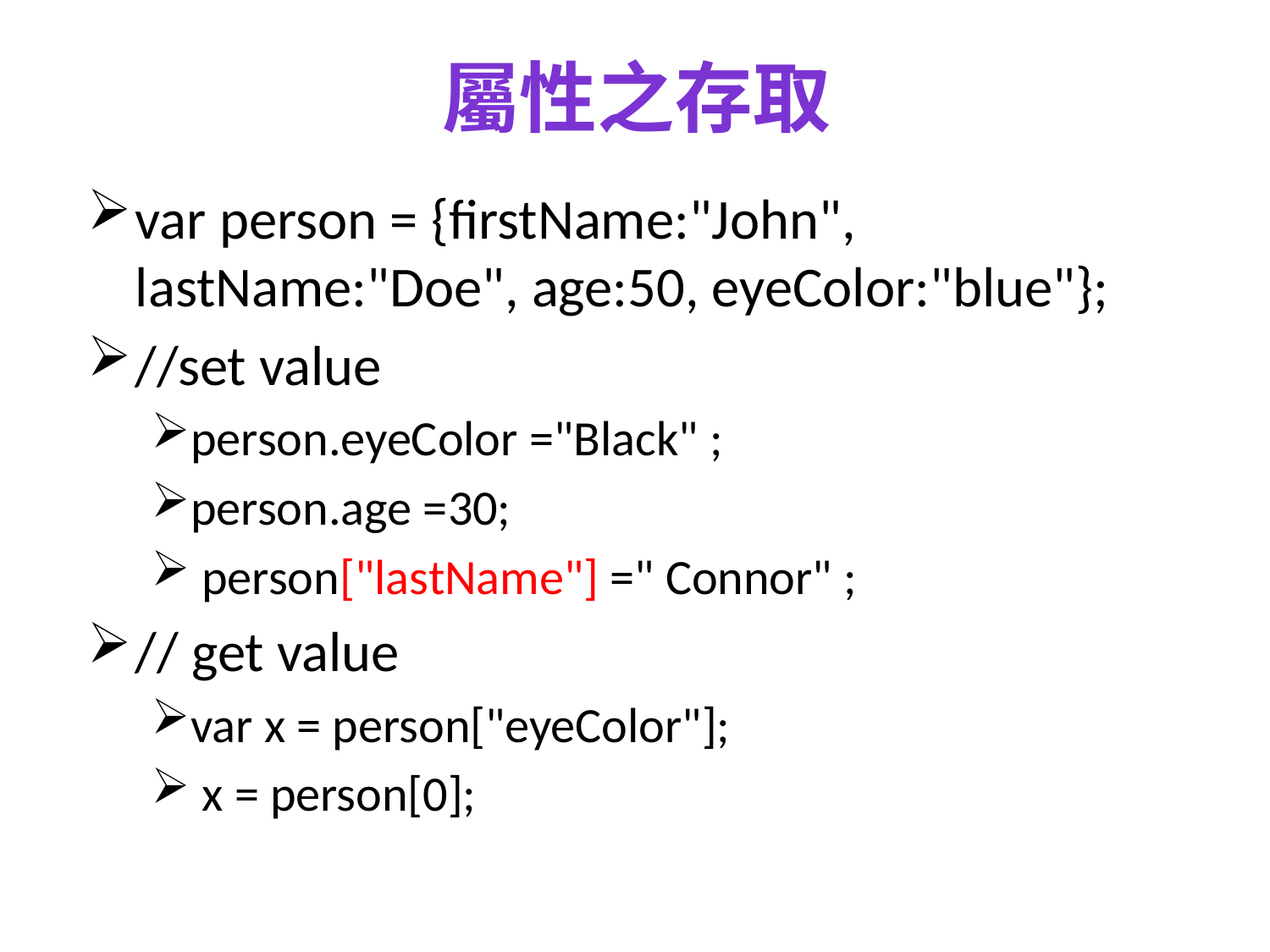

# 屬性之存取
var person = {firstName:"John", lastName:"Doe", age:50, eyeColor:"blue"};
//set value
person.eyeColor ="Black" ;
person.age =30;
 person["lastName"] =" Connor" ;
// get value
var x = person["eyeColor"];
 x = person[0];